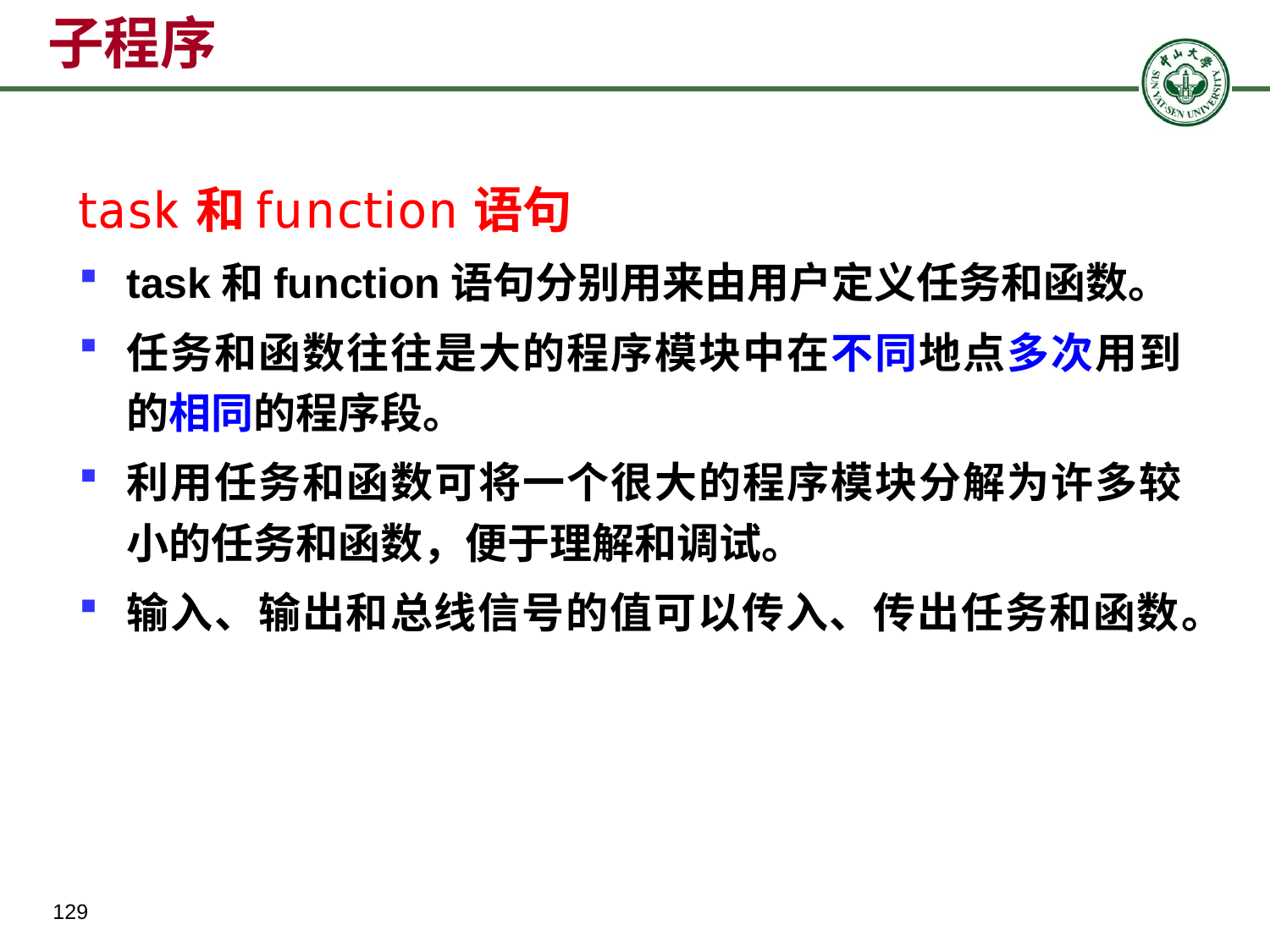

# 子程序
task和function语句
task和function语句分别用来由用户定义任务和函数。
任务和函数往往是大的程序模块中在不同地点多次用到的相同的程序段。
利用任务和函数可将一个很大的程序模块分解为许多较小的任务和函数，便于理解和调试。
输入、输出和总线信号的值可以传入、传出任务和函数。